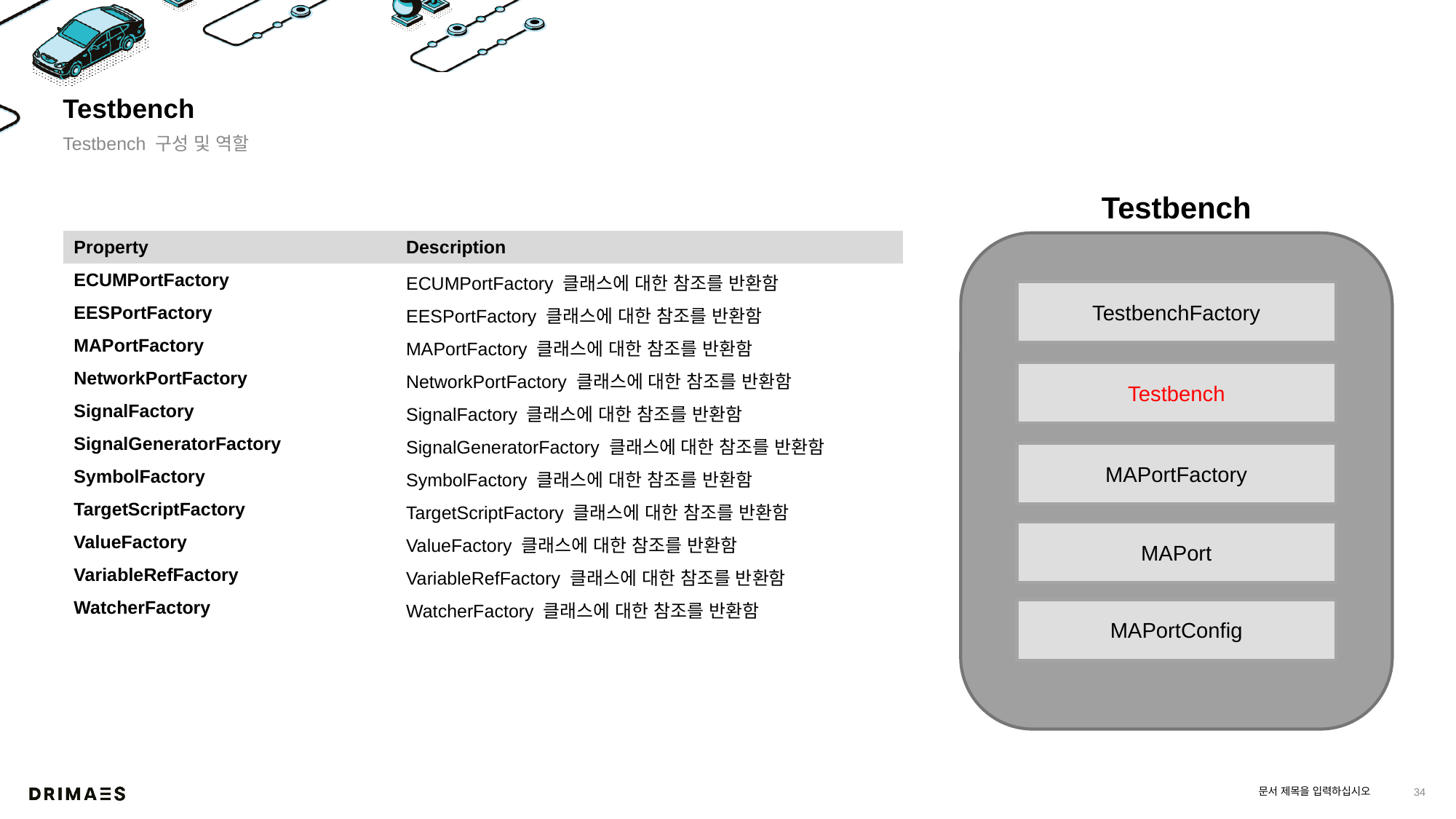

# Testbench
Testbench 구성 및 역할
Testbench
| Property | Description |
| --- | --- |
| ECUMPortFactory | ECUMPortFactory 클래스에 대한 참조를 반환함 |
| EESPortFactory | EESPortFactory 클래스에 대한 참조를 반환함 |
| MAPortFactory | MAPortFactory 클래스에 대한 참조를 반환함 |
| NetworkPortFactory | NetworkPortFactory 클래스에 대한 참조를 반환함 |
| SignalFactory | SignalFactory 클래스에 대한 참조를 반환함 |
| SignalGeneratorFactory | SignalGeneratorFactory 클래스에 대한 참조를 반환함 |
| SymbolFactory | SymbolFactory 클래스에 대한 참조를 반환함 |
| TargetScriptFactory | TargetScriptFactory 클래스에 대한 참조를 반환함 |
| ValueFactory | ValueFactory 클래스에 대한 참조를 반환함 |
| VariableRefFactory | VariableRefFactory 클래스에 대한 참조를 반환함 |
| WatcherFactory | WatcherFactory 클래스에 대한 참조를 반환함 |

TestbenchFactory
Testbench
MAPortFactory
MAPort
MAPortConfig
문서 제목을 입력하십시오